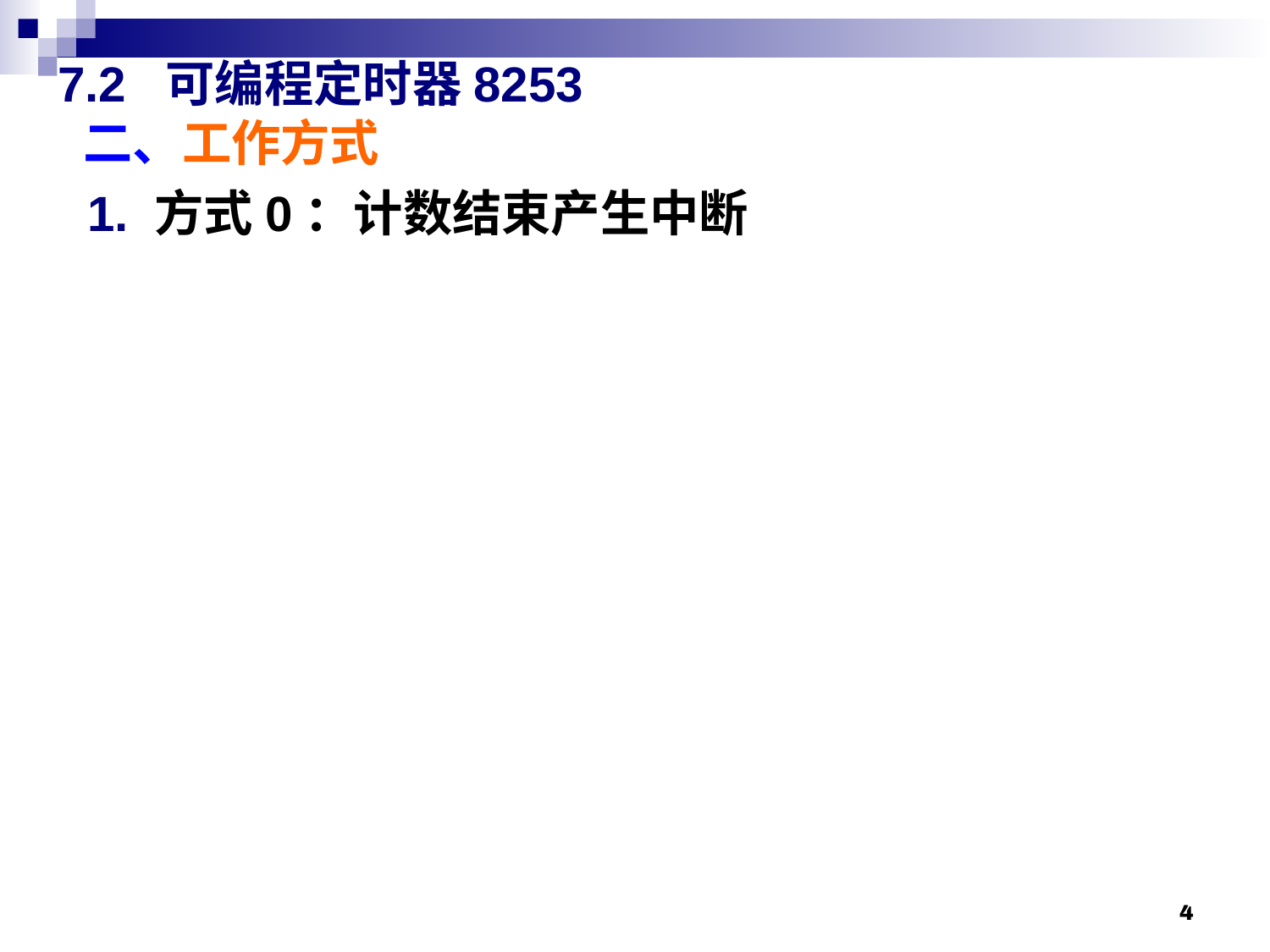

# 7.2  可编程定时器8253 二、工作方式
1. 方式0：计数结束产生中断
4